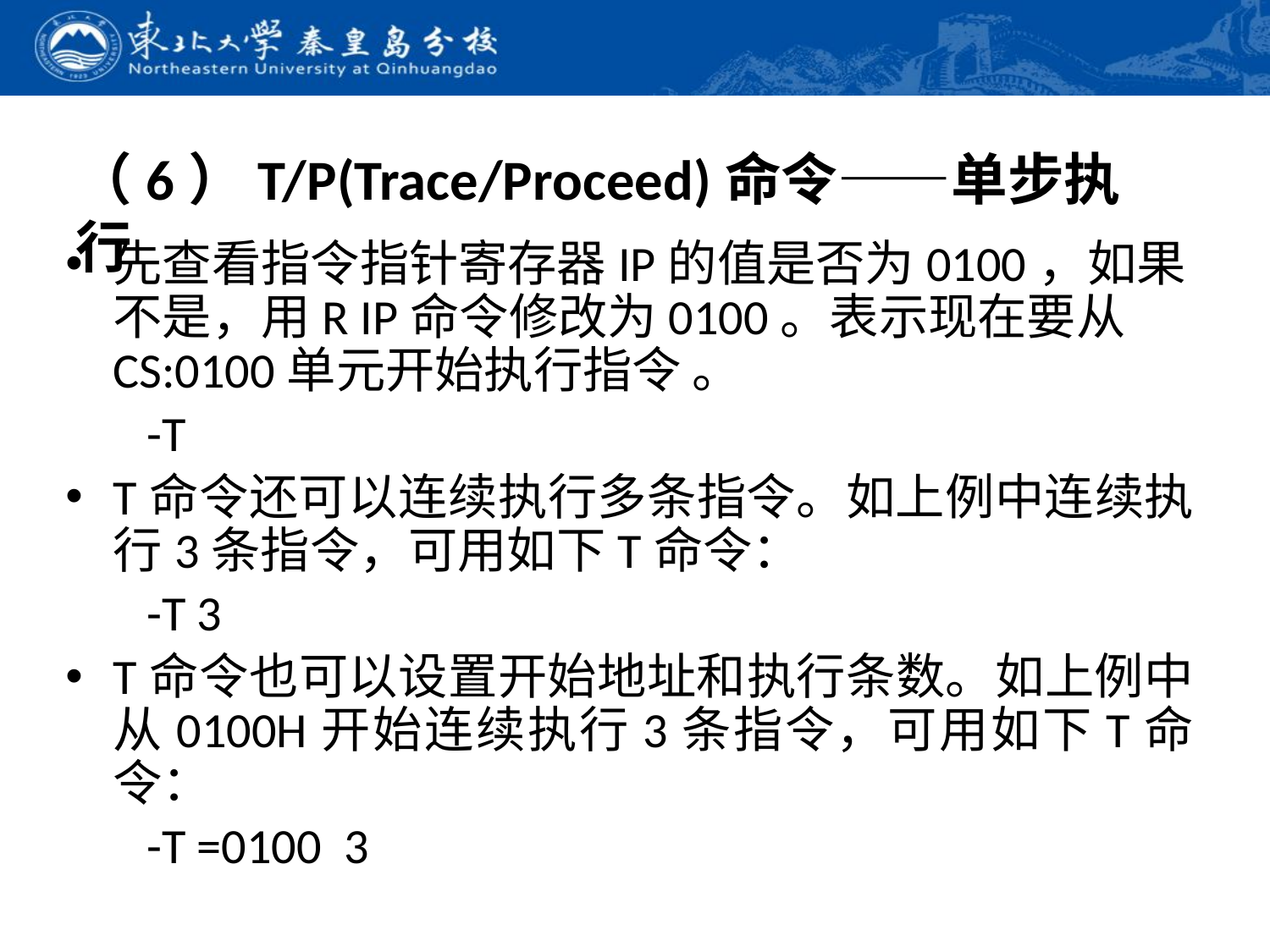

# （6）T/P(Trace/Proceed)命令——单步执行
先查看指令指针寄存器IP的值是否为0100，如果不是，用R IP命令修改为0100。表示现在要从CS:0100单元开始执行指令 。
	   -T
T命令还可以连续执行多条指令。如上例中连续执行3条指令，可用如下T命令：
	   -T 3
T命令也可以设置开始地址和执行条数。如上例中从0100H开始连续执行3条指令，可用如下T命令：
	   -T =0100  3